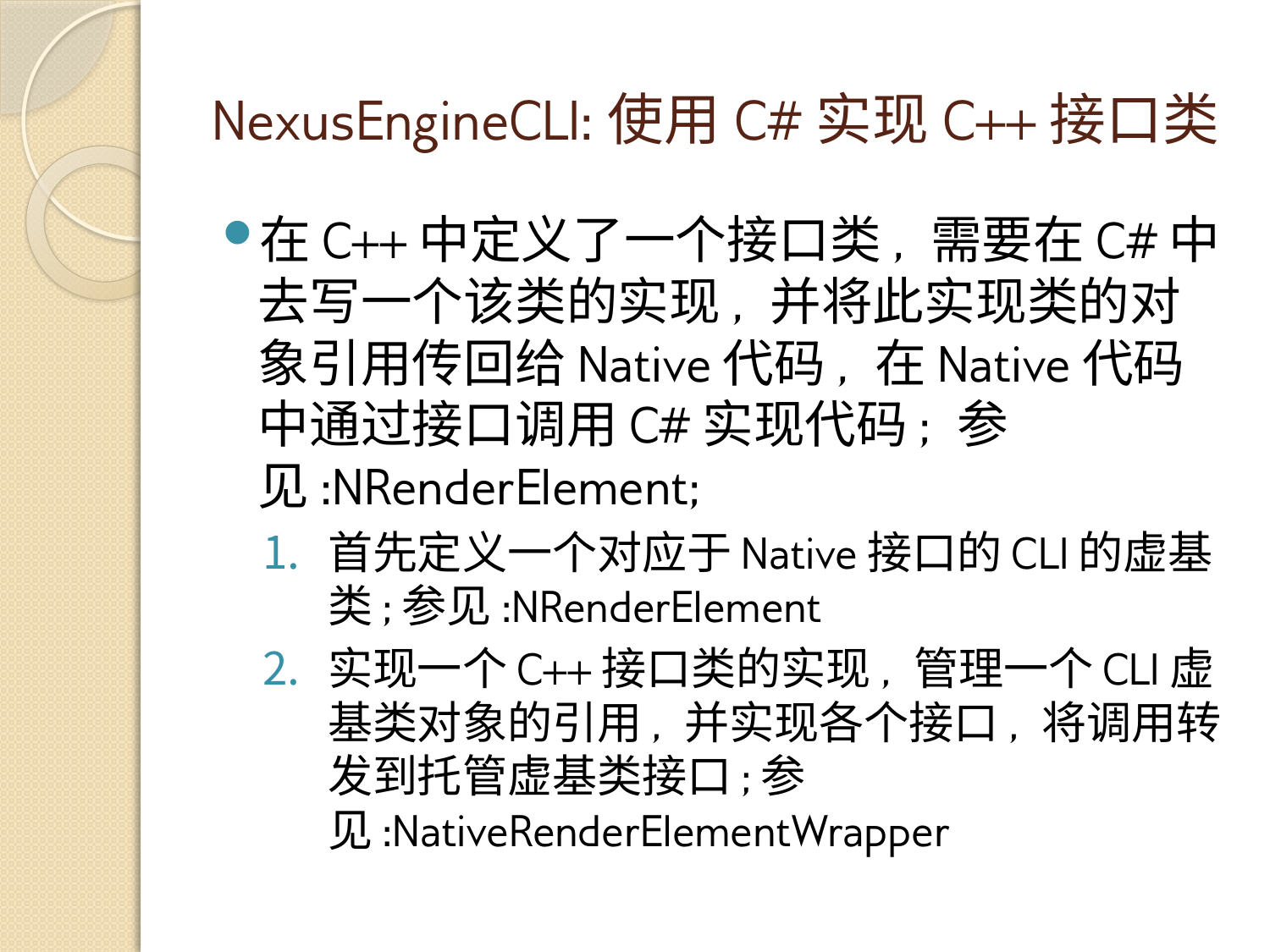

# NexusEngineCLI:使用C#实现C++接口类
在C++中定义了一个接口类, 需要在C#中去写一个该类的实现, 并将此实现类的对象引用传回给Native代码, 在Native代码中通过接口调用C#实现代码; 参见:NRenderElement;
首先定义一个对应于Native接口的CLI的虚基类;参见:NRenderElement
实现一个C++接口类的实现, 管理一个CLI虚基类对象的引用, 并实现各个接口, 将调用转发到托管虚基类接口;参见:NativeRenderElementWrapper